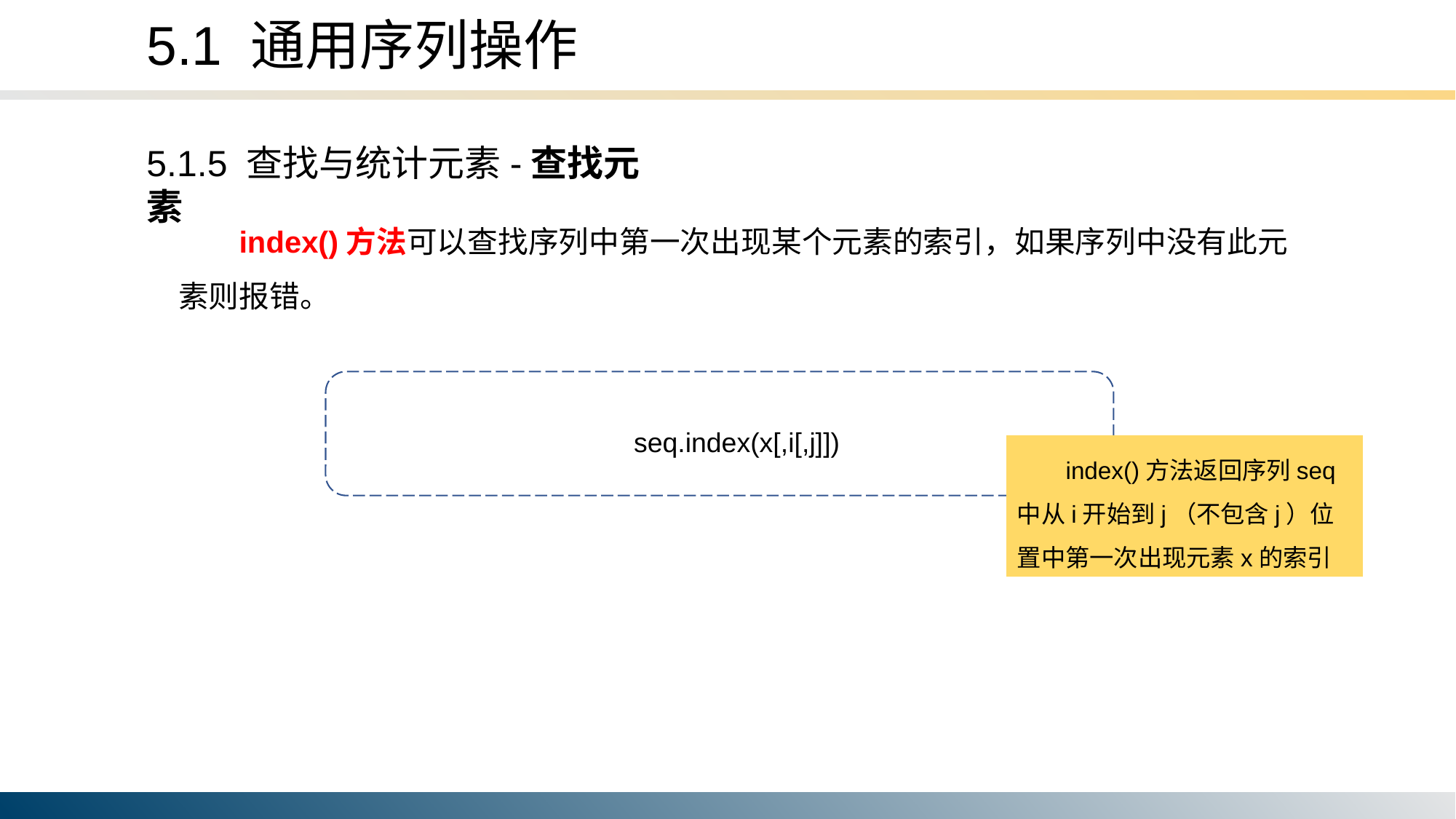

5.1 通用序列操作
5.1.5 查找与统计元素-查找元素
index()方法可以查找序列中第一次出现某个元素的索引，如果序列中没有此元素则报错。

seq.index(x[,i[,j]])
index()方法返回序列seq中从i开始到j（不包含j）位置中第一次出现元素x的索引